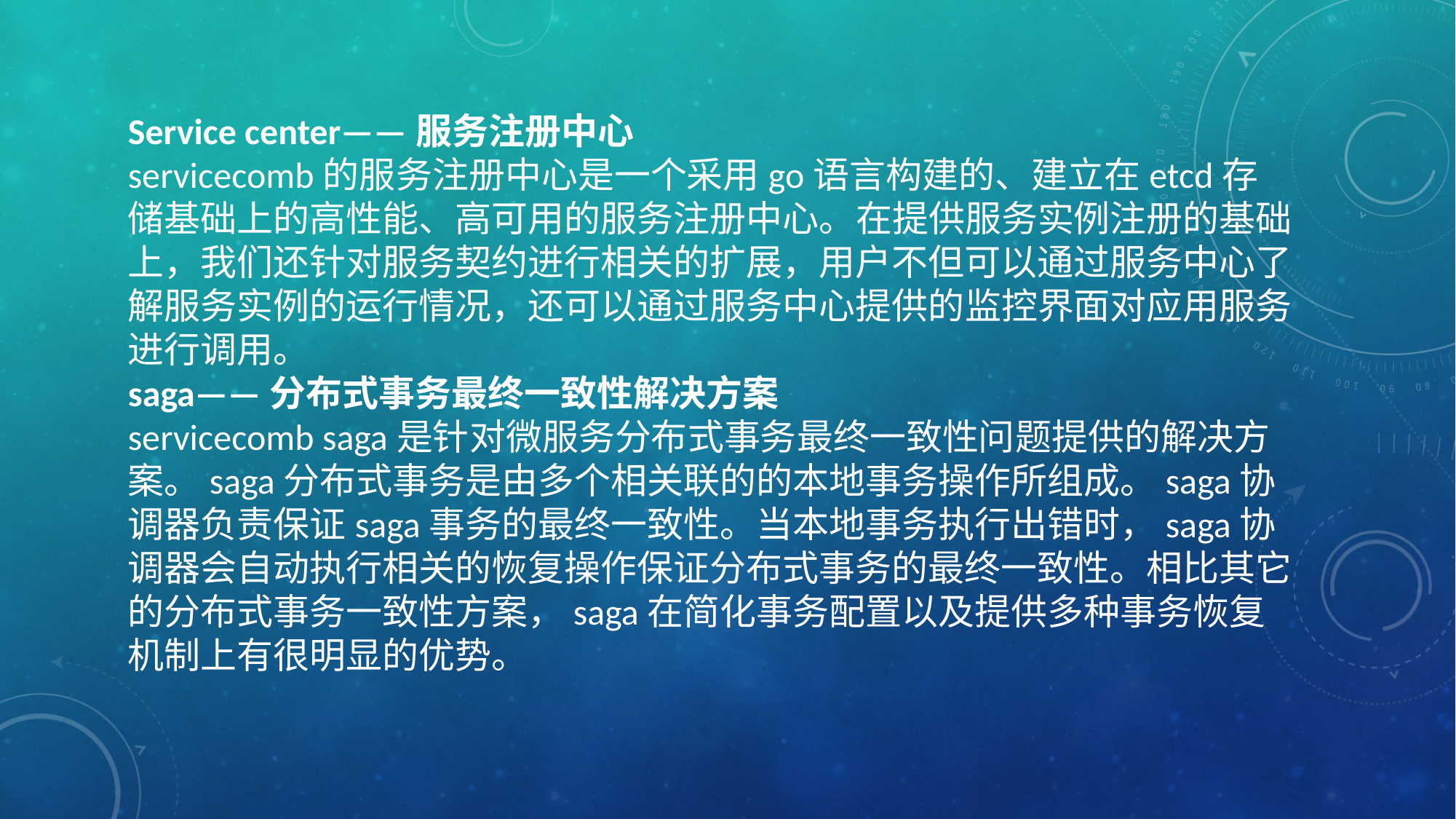

# Service center——服务注册中心 servicecomb的服务注册中心是一个采用go语言构建的、建立在etcd存储基础上的高性能、高可用的服务注册中心。在提供服务实例注册的基础上，我们还针对服务契约进行相关的扩展，用户不但可以通过服务中心了解服务实例的运行情况，还可以通过服务中心提供的监控界面对应用服务进行调用。 saga——分布式事务最终一致性解决方案 servicecomb saga是针对微服务分布式事务最终一致性问题提供的解决方案。saga分布式事务是由多个相关联的的本地事务操作所组成。saga协调器负责保证saga事务的最终一致性。当本地事务执行出错时，saga协调器会自动执行相关的恢复操作保证分布式事务的最终一致性。相比其它的分布式事务一致性方案，saga在简化事务配置以及提供多种事务恢复机制上有很明显的优势。